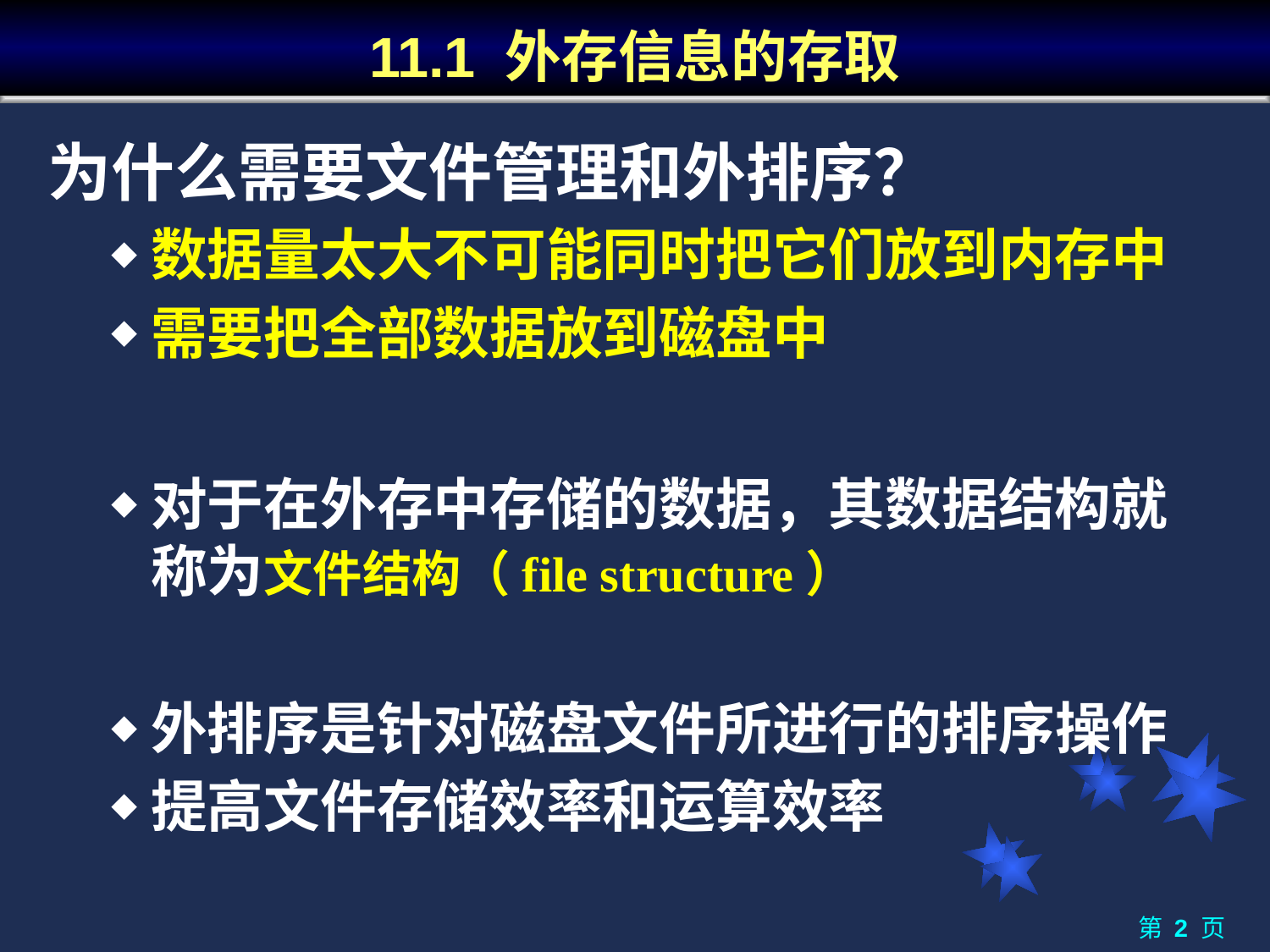

# 11.1 外存信息的存取
为什么需要文件管理和外排序？
数据量太大不可能同时把它们放到内存中
需要把全部数据放到磁盘中

对于在外存中存储的数据，其数据结构就称为文件结构（file structure）

外排序是针对磁盘文件所进行的排序操作
提高文件存储效率和运算效率
第 2 页